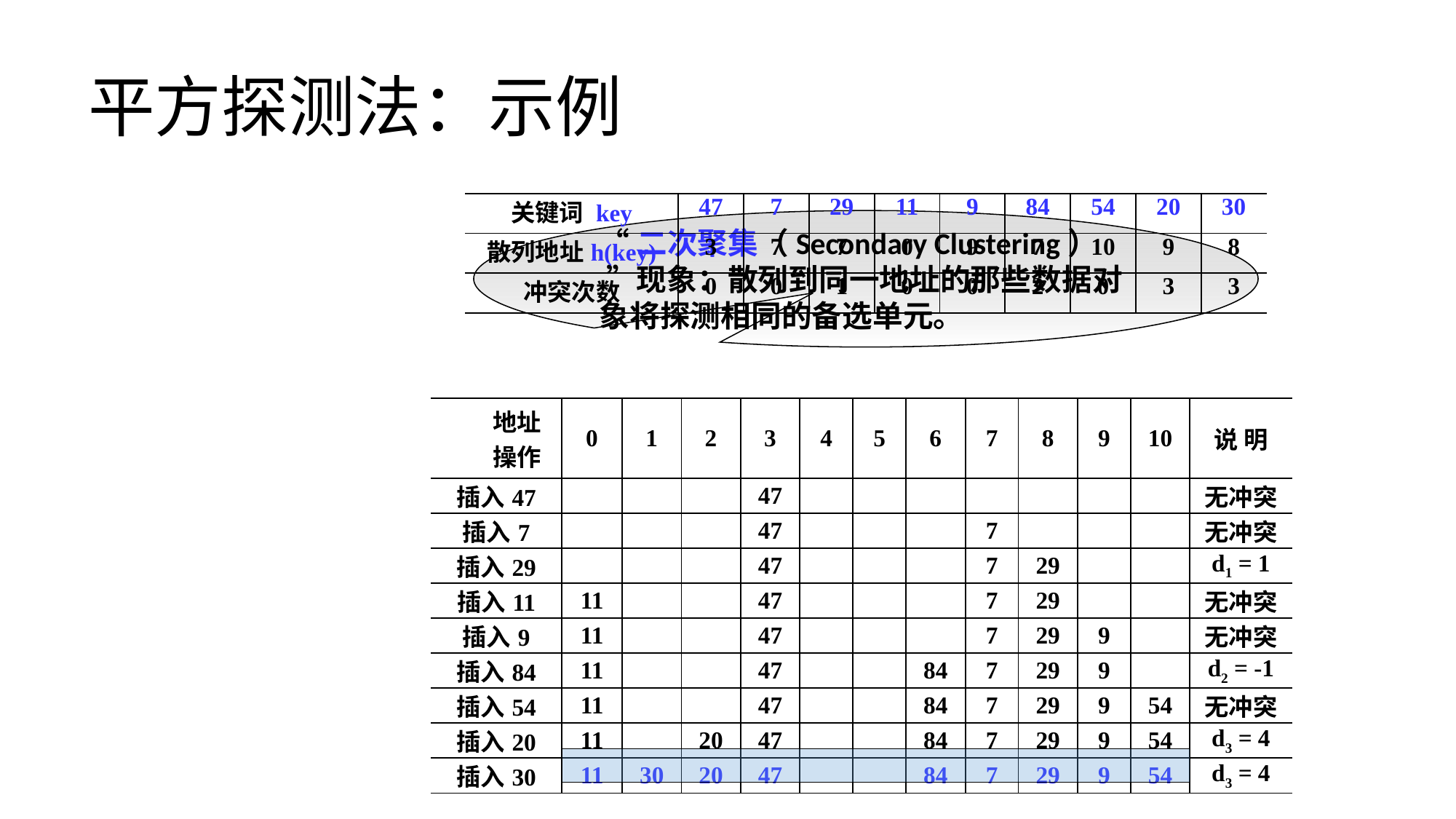

# 平方探测法：示例
| 关键词 key | 47 | 7 | 29 | 11 | 9 | 84 | 54 | 20 | 30 |
| --- | --- | --- | --- | --- | --- | --- | --- | --- | --- |
| 散列地址h(key) | 3 | 7 | 7 | 0 | 9 | 7 | 10 | 9 | 8 |
|  |  |  |  |  |  |  |  |  |  |
“二次聚集（Secondary Clustering） ”现象：散列到同一地址的那些数据对象将探测相同的备选单元。
| 冲突次数 | 0 | 0 | 1 | 0 | 0 | 2 | 0 | 3 | 3 |
| --- | --- | --- | --- | --- | --- | --- | --- | --- | --- |
| 地址 操作 | 0 | 1 | 2 | 3 | 4 | 5 | 6 | 7 | 8 | 9 | 10 | 说 明 |
| --- | --- | --- | --- | --- | --- | --- | --- | --- | --- | --- | --- | --- |
| 插入47 |  |  |  | 47 |  |  |  |  |  |  |  | 无冲突 |
| 插入7 |  |  |  | 47 |  |  |  | 7 |  |  |  | 无冲突 |
| 插入29 |  |  |  | 47 |  |  |  | 7 | 29 |  |  | d1 = 1 |
| 插入11 | 11 |  |  | 47 |  |  |  | 7 | 29 |  |  | 无冲突 |
| 插入9 | 11 |  |  | 47 |  |  |  | 7 | 29 | 9 |  | 无冲突 |
| 插入84 | 11 |  |  | 47 |  |  | 84 | 7 | 29 | 9 |  | d2 = -1 |
| 插入54 | 11 |  |  | 47 |  |  | 84 | 7 | 29 | 9 | 54 | 无冲突 |
| 插入20 | 11 |  | 20 | 47 |  |  | 84 | 7 | 29 | 9 | 54 | d3 = 4 |
| 插入30 | 11 | 30 | 20 | 47 |  |  | 84 | 7 | 29 | 9 | 54 | d3 = 4 |